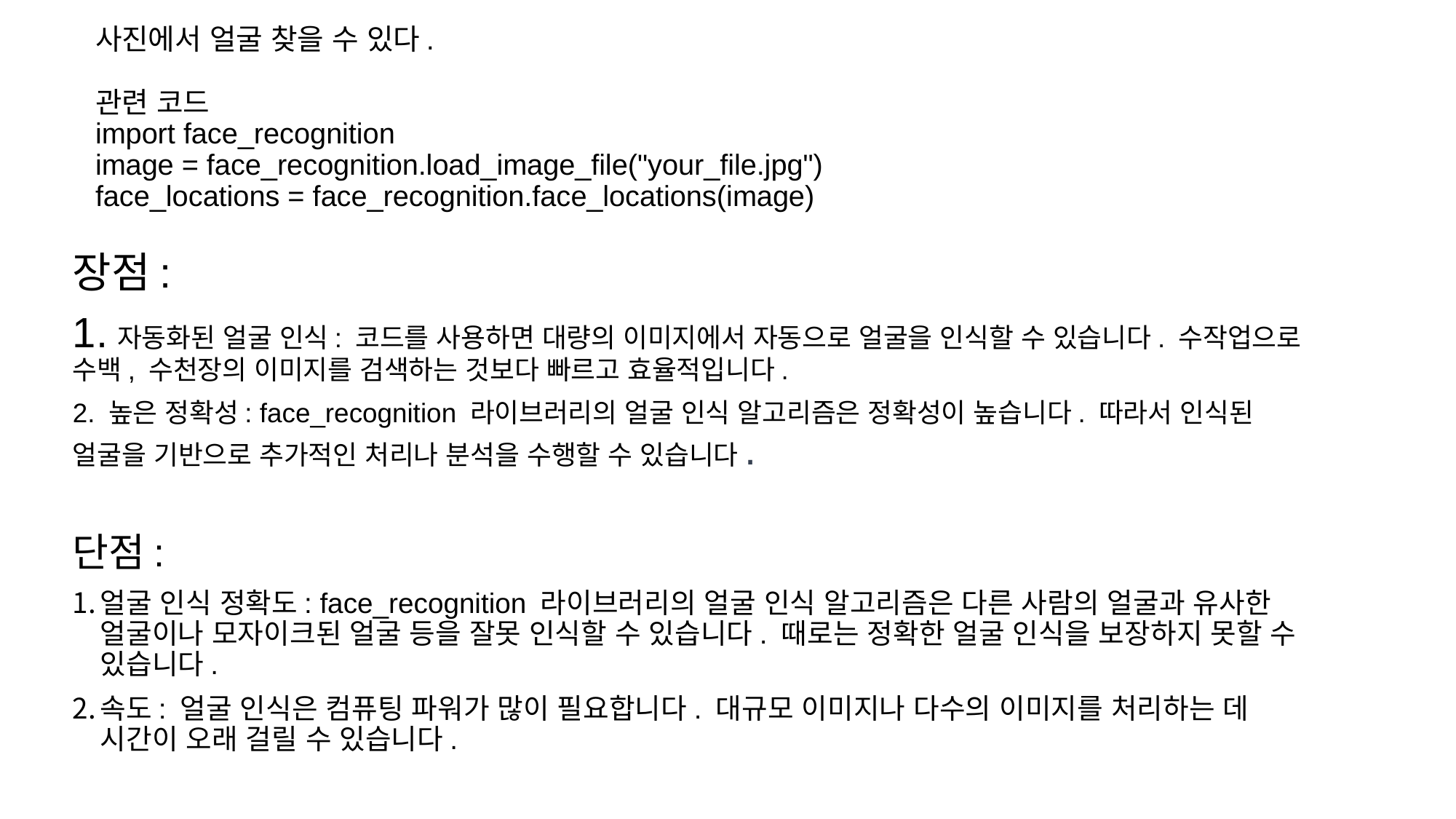

# 사진에서 얼굴 찾을 수 있다. 관련 코드 import face_recognition image = face_recognition.load_image_file("your_file.jpg") face_locations = face_recognition.face_locations(image)
장점:
1.자동화된 얼굴 인식: 코드를 사용하면 대량의 이미지에서 자동으로 얼굴을 인식할 수 있습니다. 수작업으로 수백, 수천장의 이미지를 검색하는 것보다 빠르고 효율적입니다.
2. 높은 정확성: face_recognition 라이브러리의 얼굴 인식 알고리즘은 정확성이 높습니다. 따라서 인식된 얼굴을 기반으로 추가적인 처리나 분석을 수행할 수 있습니다.

단점:
얼굴 인식 정확도: face_recognition 라이브러리의 얼굴 인식 알고리즘은 다른 사람의 얼굴과 유사한 얼굴이나 모자이크된 얼굴 등을 잘못 인식할 수 있습니다. 때로는 정확한 얼굴 인식을 보장하지 못할 수 있습니다.
속도: 얼굴 인식은 컴퓨팅 파워가 많이 필요합니다. 대규모 이미지나 다수의 이미지를 처리하는 데 시간이 오래 걸릴 수 있습니다.